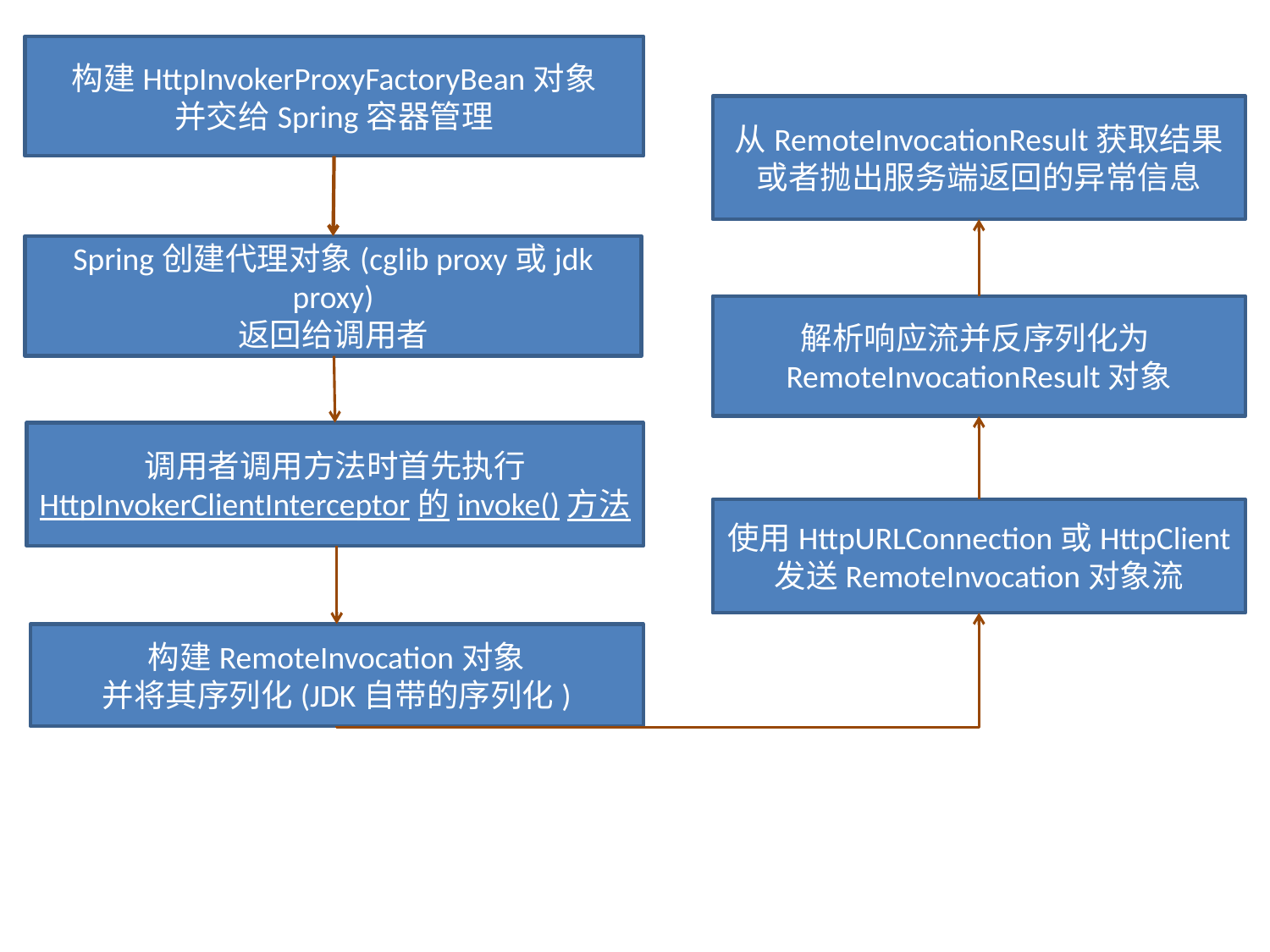

构建HttpInvokerProxyFactoryBean对象
并交给Spring容器管理
从RemoteInvocationResult获取结果
或者抛出服务端返回的异常信息
Spring创建代理对象(cglib proxy或jdk proxy)
返回给调用者
解析响应流并反序列化为RemoteInvocationResult对象
调用者调用方法时首先执行
HttpInvokerClientInterceptor的invoke()方法
使用HttpURLConnection或HttpClient
发送RemoteInvocation对象流
构建RemoteInvocation对象
并将其序列化(JDK自带的序列化)